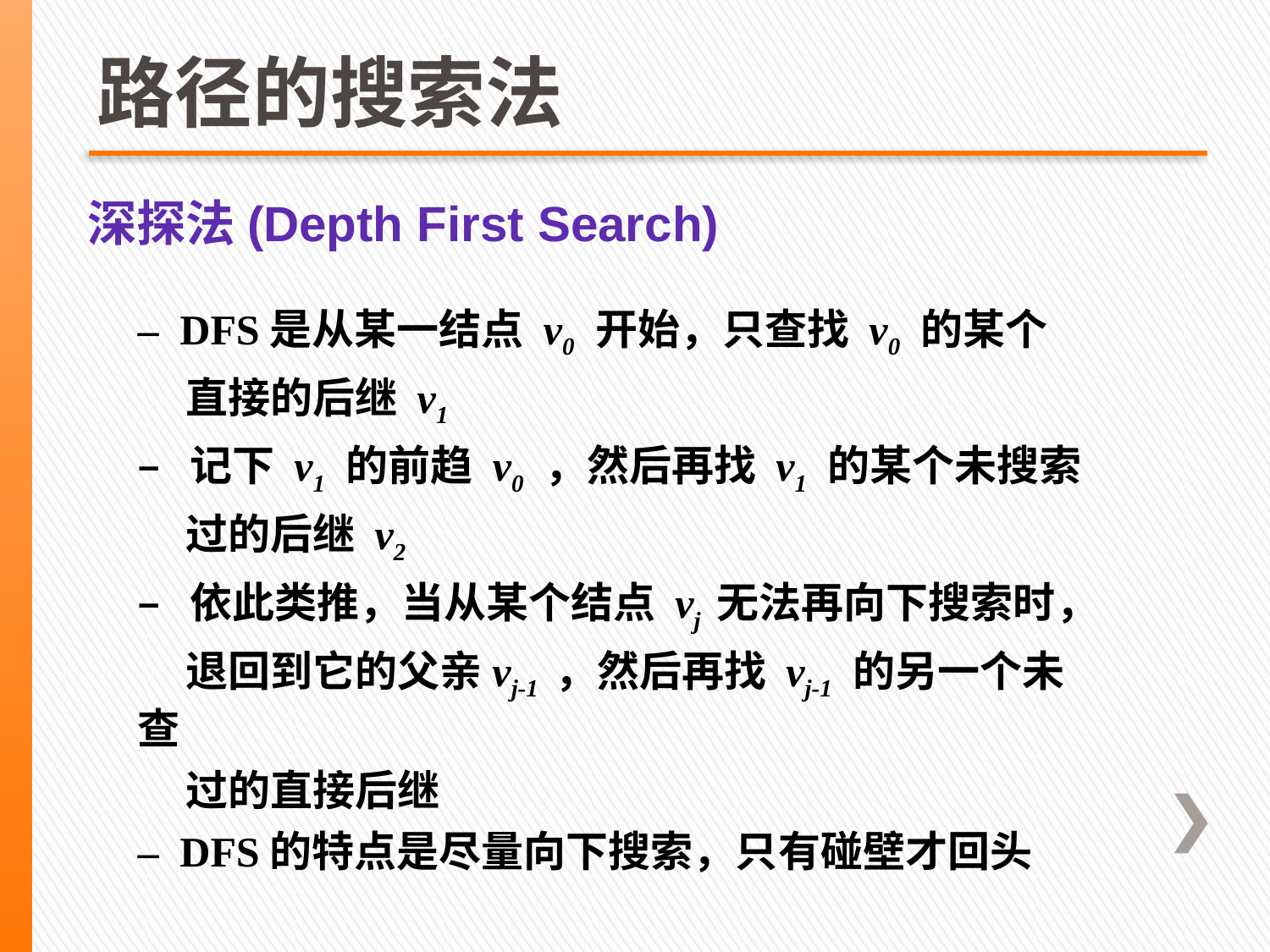

# 路径的搜索法
深探法(Depth First Search)
–  DFS是从某一结点 v0 开始，只查找 v0 的某个
    直接的后继 v1
–  记下 v1 的前趋 v0 ，然后再找 v1 的某个未搜索
    过的后继 v2
–  依此类推，当从某个结点 vj 无法再向下搜索时，
    退回到它的父亲vj-1 ，然后再找 vj-1 的另一个未查
    过的直接后继
–  DFS的特点是尽量向下搜索，只有碰壁才回头